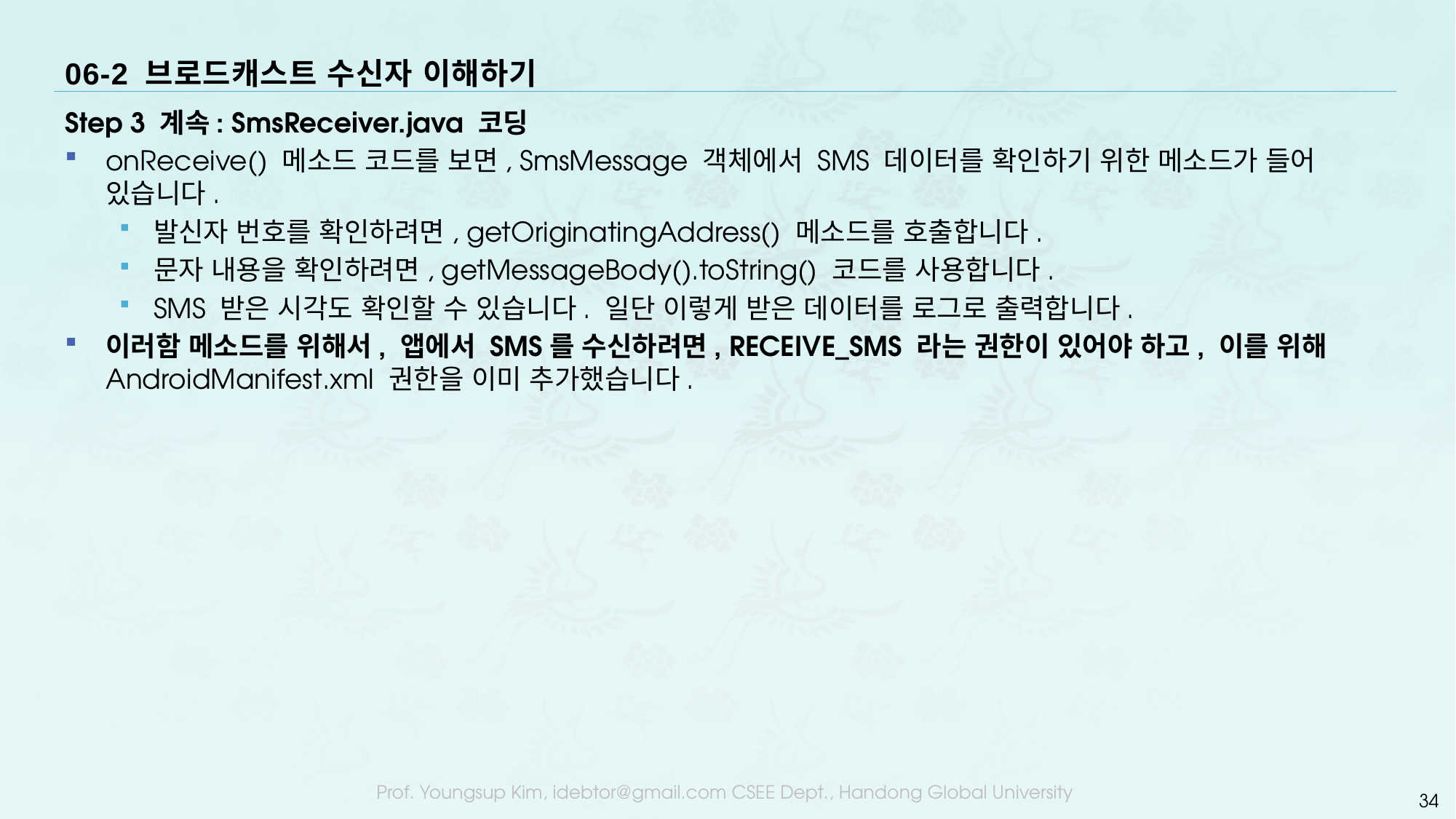

# 06-2 브로드캐스트 수신자 이해하기
Step 3 계속: SmsReceiver.java 코딩
onReceive() 메소드 코드를 보면, SmsMessage 객체에서 SMS 데이터를 확인하기 위한 메소드가 들어 있습니다.
발신자 번호를 확인하려면, getOriginatingAddress() 메소드를 호출합니다.
문자 내용을 확인하려면, getMessageBody().toString() 코드를 사용합니다.
SMS 받은 시각도 확인할 수 있습니다. 일단 이렇게 받은 데이터를 로그로 출력합니다.
이러함 메소드를 위해서, 앱에서 SMS를 수신하려면, RECEIVE_SMS 라는 권한이 있어야 하고, 이를 위해 AndroidManifest.xml 권한을 이미 추가했습니다.
34